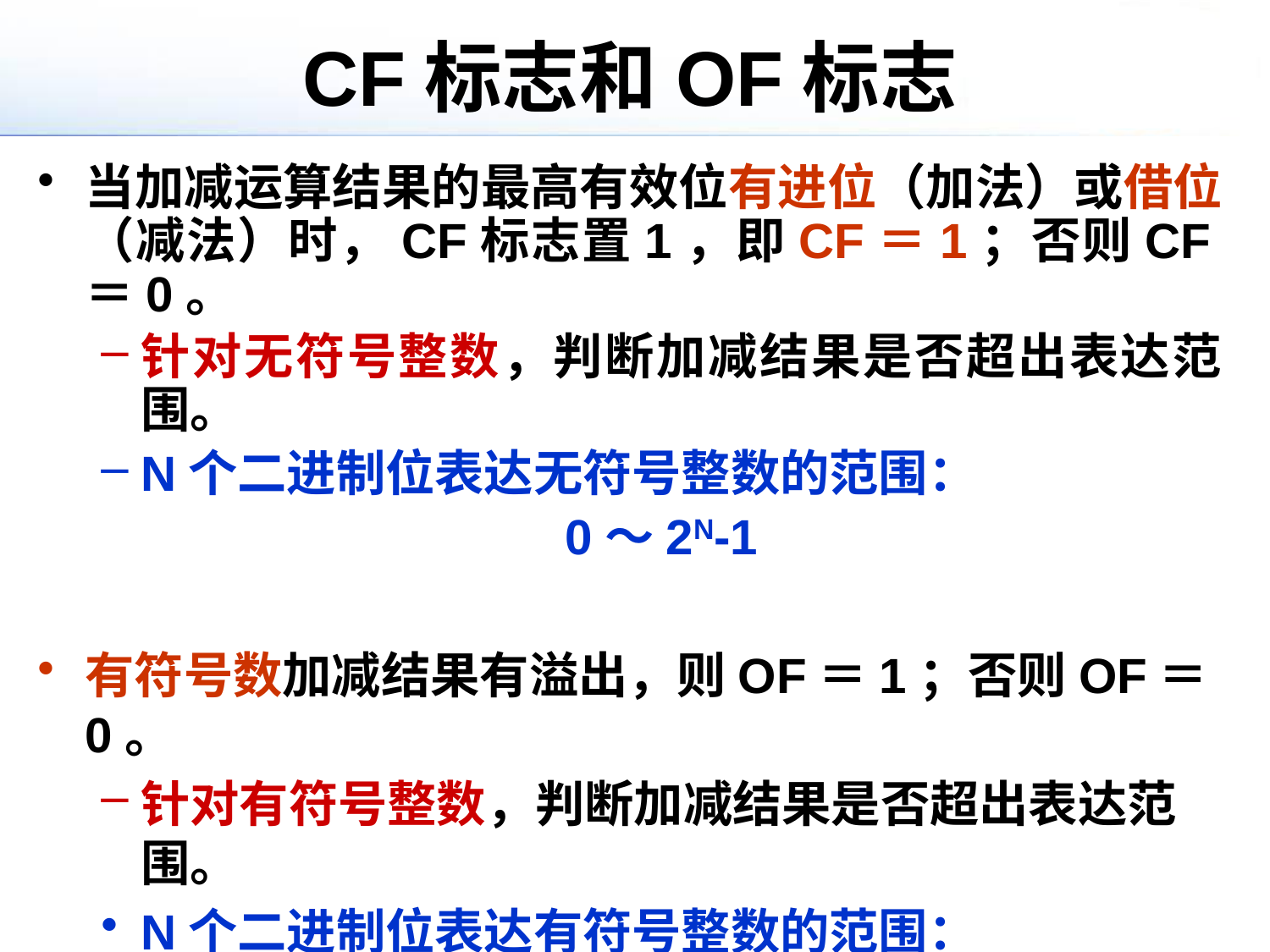

# CF标志和OF标志
当加减运算结果的最高有效位有进位（加法）或借位（减法）时，CF标志置1，即CF＝1；否则CF＝0。
针对无符号整数，判断加减结果是否超出表达范围。
N个二进制位表达无符号整数的范围：
0～2N-1

有符号数加减结果有溢出，则OF＝1；否则OF＝0。
针对有符号整数，判断加减结果是否超出表达范围。
N个二进制位表达有符号整数的范围：
            －2N－1～2N－1-1